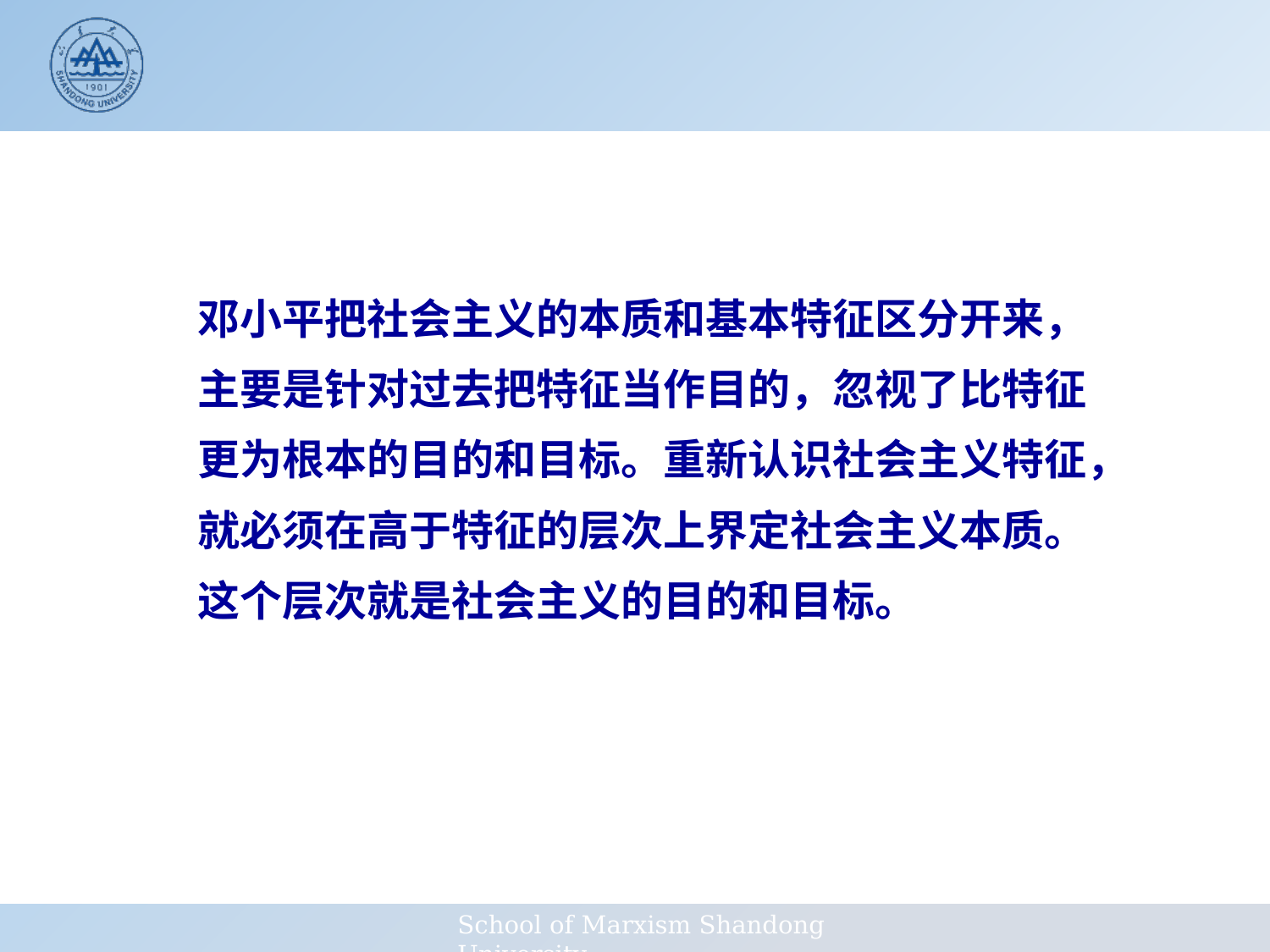

邓小平把社会主义的本质和基本特征区分开来，主要是针对过去把特征当作目的，忽视了比特征更为根本的目的和目标。重新认识社会主义特征，就必须在高于特征的层次上界定社会主义本质。这个层次就是社会主义的目的和目标。